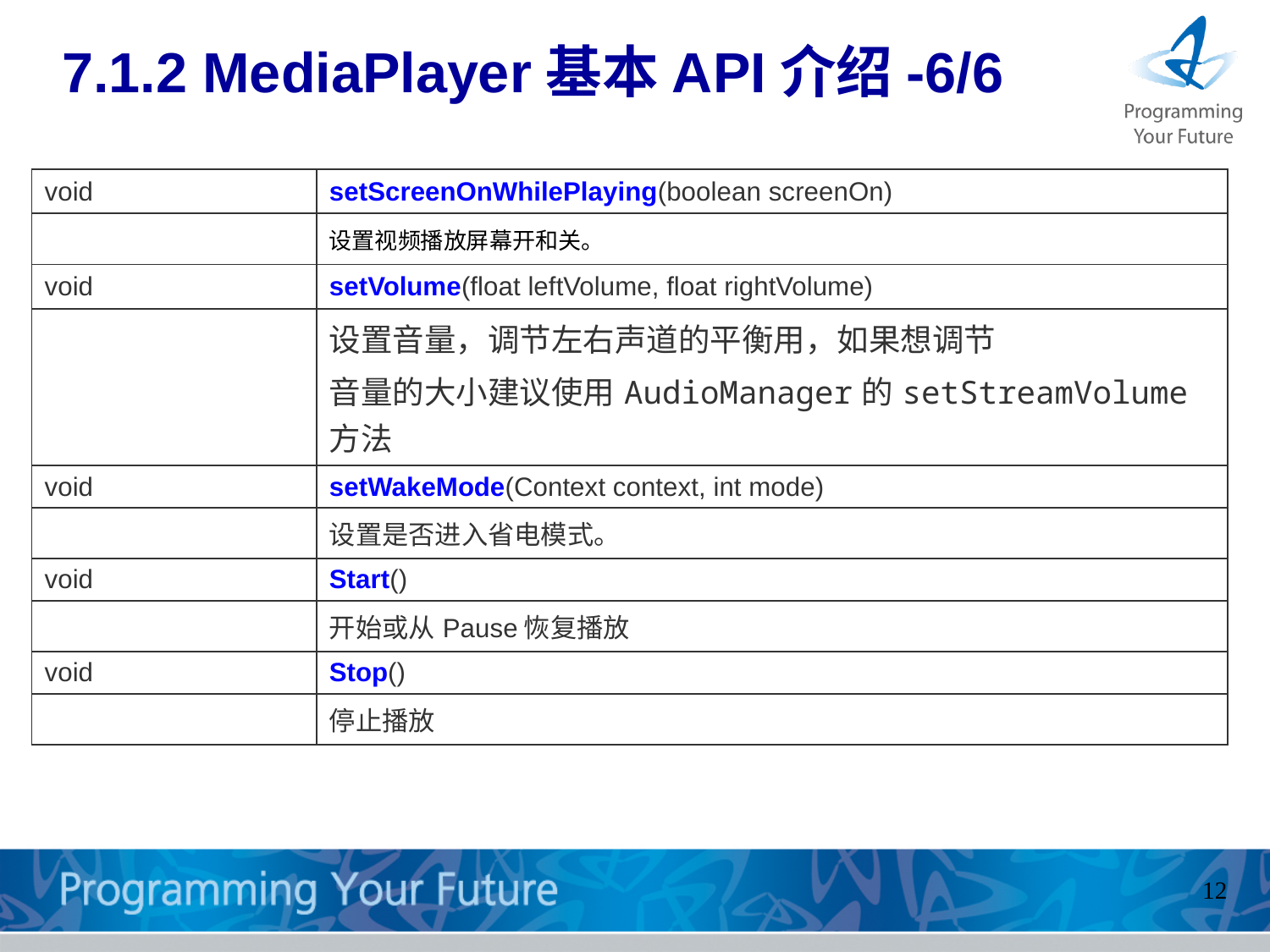

7.1.2 MediaPlayer基本API介绍-6/6
| void | setScreenOnWhilePlaying(boolean screenOn) |
| --- | --- |
|  | 设置视频播放屏幕开和关。 |
| void | setVolume(float leftVolume, float rightVolume) |
|  | 设置音量，调节左右声道的平衡用，如果想调节 音量的大小建议使用AudioManager的setStreamVolume方法 |
| void | setWakeMode(Context context, int mode) |
|  | 设置是否进入省电模式。 |
| void | Start() |
|  | 开始或从Pause恢复播放 |
| void | Stop() |
|  | 停止播放 |